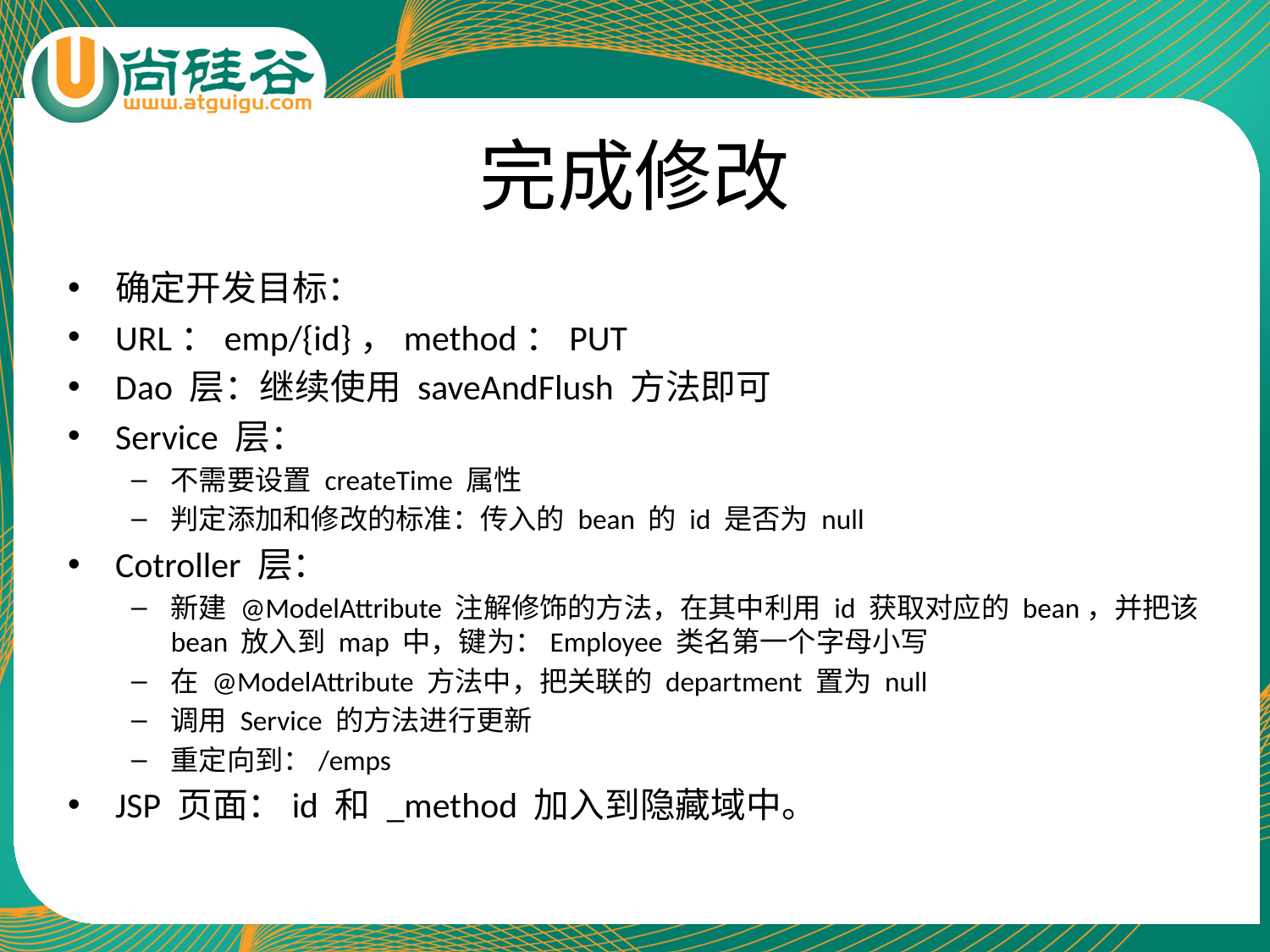

# 完成修改
确定开发目标：
URL：emp/{id}，method：PUT
Dao 层：继续使用 saveAndFlush 方法即可
Service 层：
不需要设置 createTime 属性
判定添加和修改的标准：传入的 bean 的 id 是否为 null
Cotroller 层：
新建 @ModelAttribute 注解修饰的方法，在其中利用 id 获取对应的 bean，并把该 bean 放入到 map 中，键为：Employee 类名第一个字母小写
在 @ModelAttribute 方法中，把关联的 department 置为 null
调用 Service 的方法进行更新
重定向到：/emps
JSP 页面：id 和 _method 加入到隐藏域中。